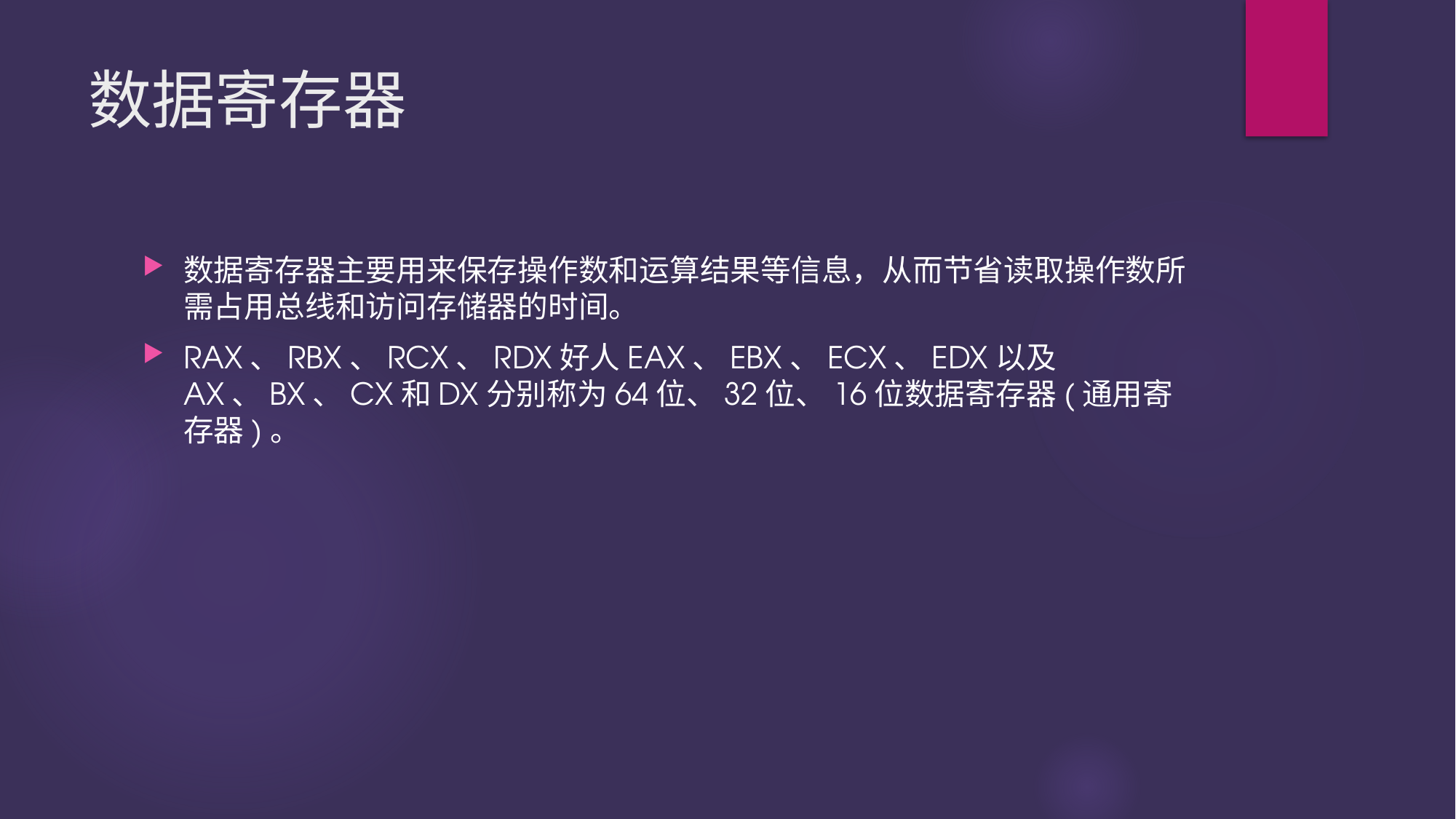

# 数据寄存器
数据寄存器主要用来保存操作数和运算结果等信息，从而节省读取操作数所需占用总线和访问存储器的时间。
RAX、RBX、RCX、RDX好人EAX、EBX、ECX、EDX以及AX、BX、CX和DX分别称为64位、32位、16位数据寄存器(通用寄存器)。